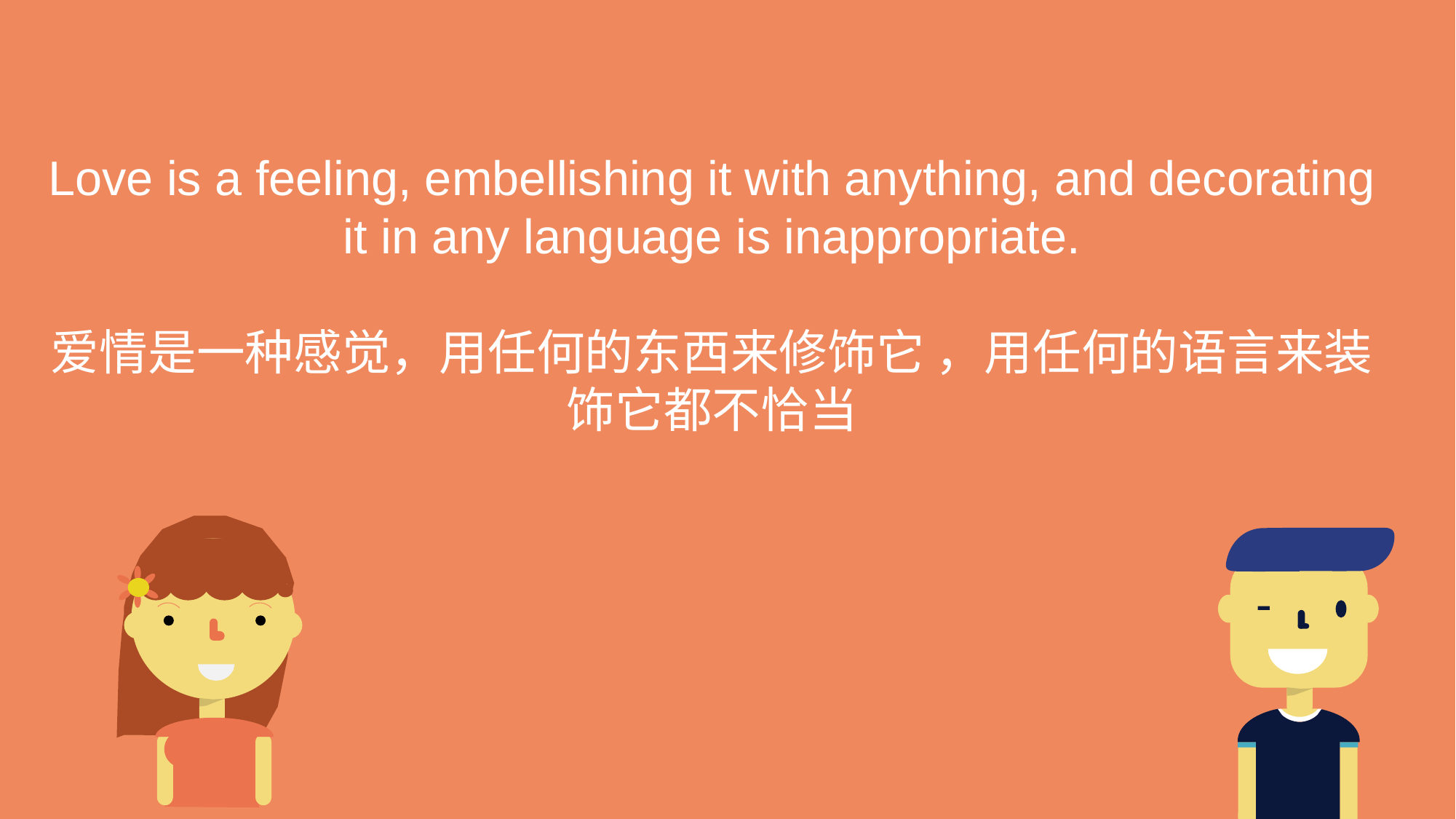

Love is a feeling, embellishing it with anything, and decorating it in any language is inappropriate.

爱情是一种感觉，用任何的东西来修饰它 ，用任何的语言来装饰它都不恰当